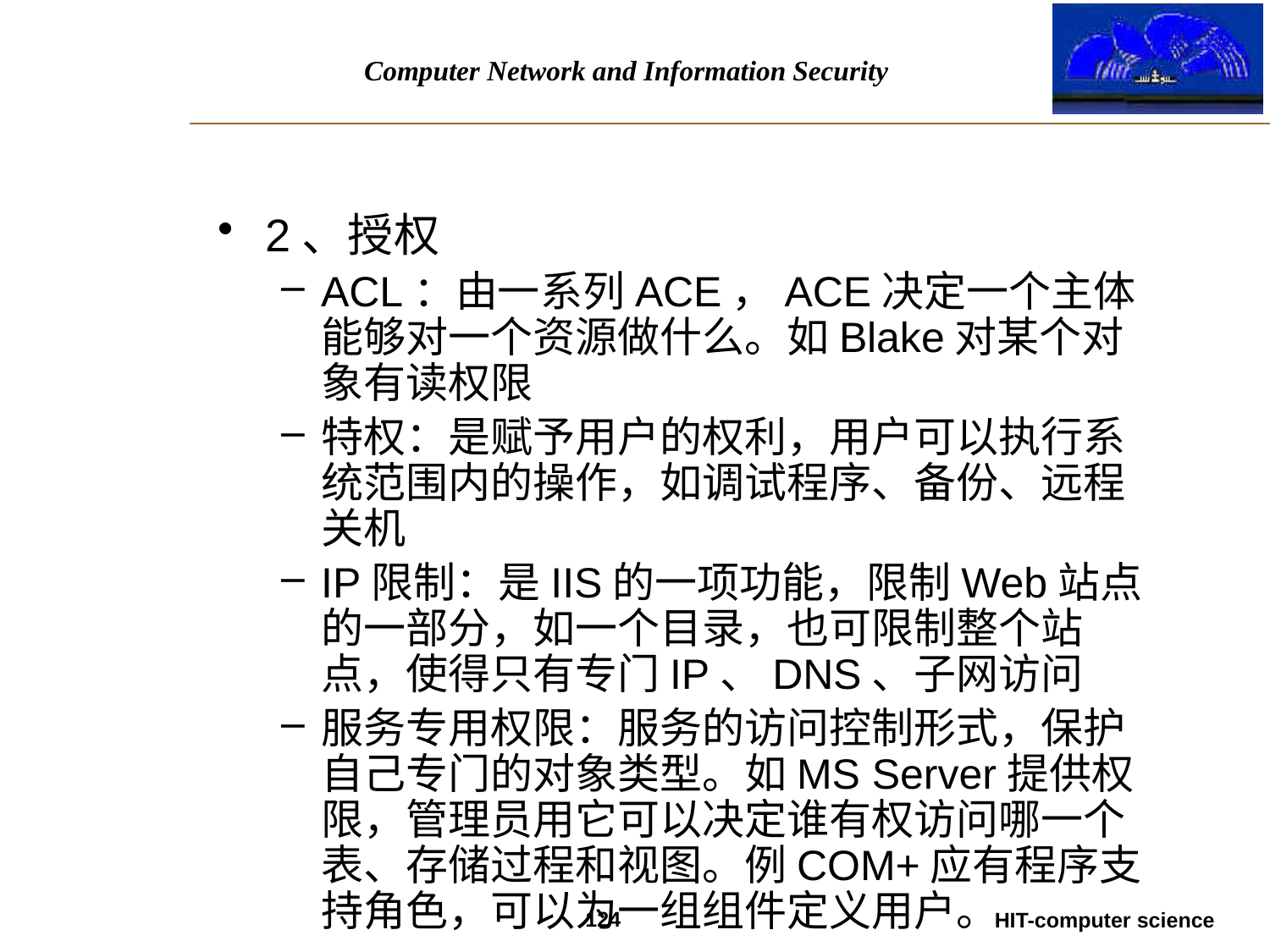

2、授权
ACL：由一系列ACE，ACE决定一个主体能够对一个资源做什么。如Blake对某个对象有读权限
特权：是赋予用户的权利，用户可以执行系统范围内的操作，如调试程序、备份、远程关机
IP限制：是IIS的一项功能，限制Web站点的一部分，如一个目录，也可限制整个站点，使得只有专门IP、DNS、子网访问
服务专用权限：服务的访问控制形式，保护自己专门的对象类型。如MS Server提供权限，管理员用它可以决定谁有权访问哪一个表、存储过程和视图。例COM+应有程序支持角色，可以为一组组件定义用户。

124
HIT-computer science